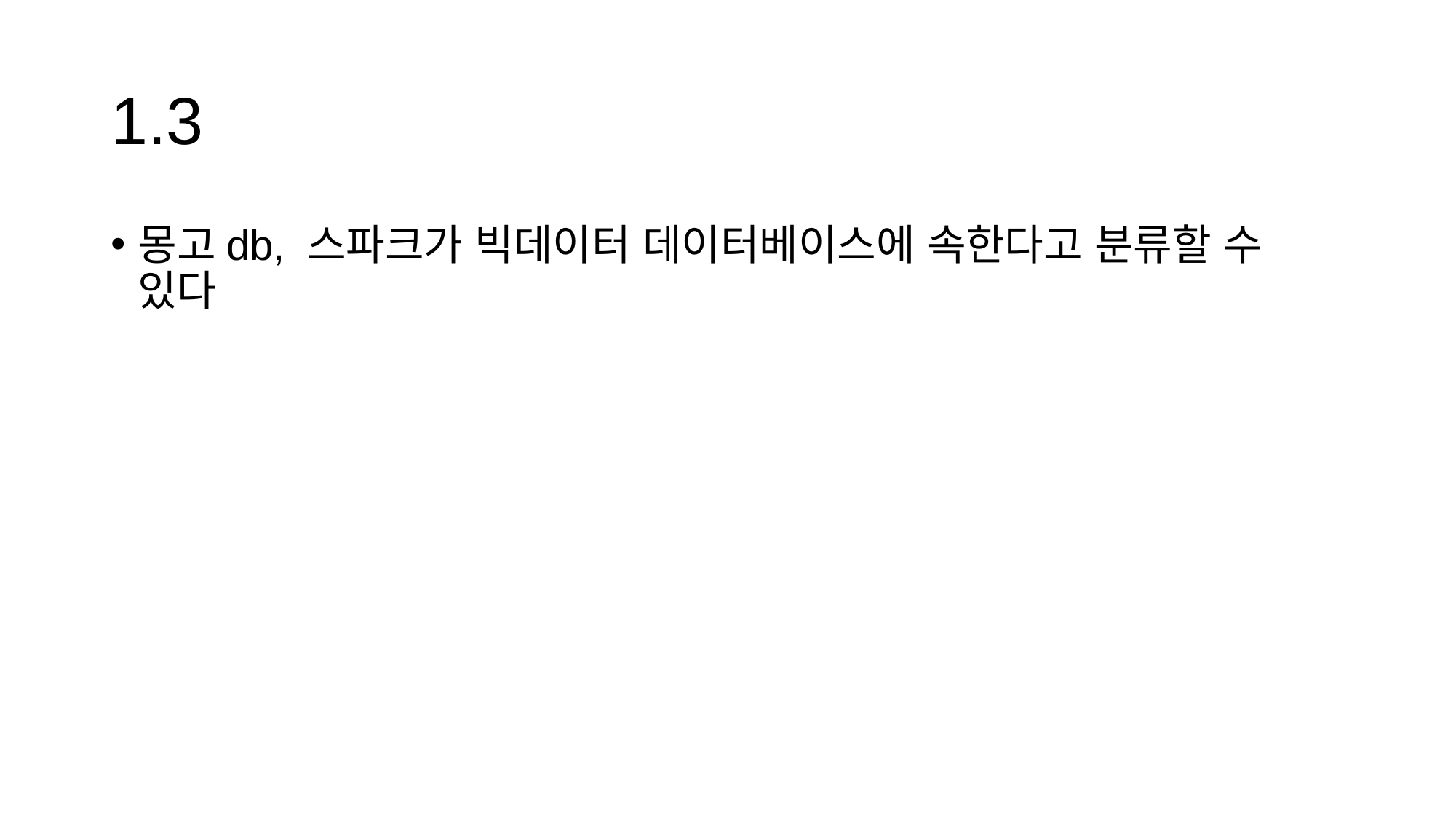

# 1.3
몽고db, 스파크가 빅데이터 데이터베이스에 속한다고 분류할 수 있다